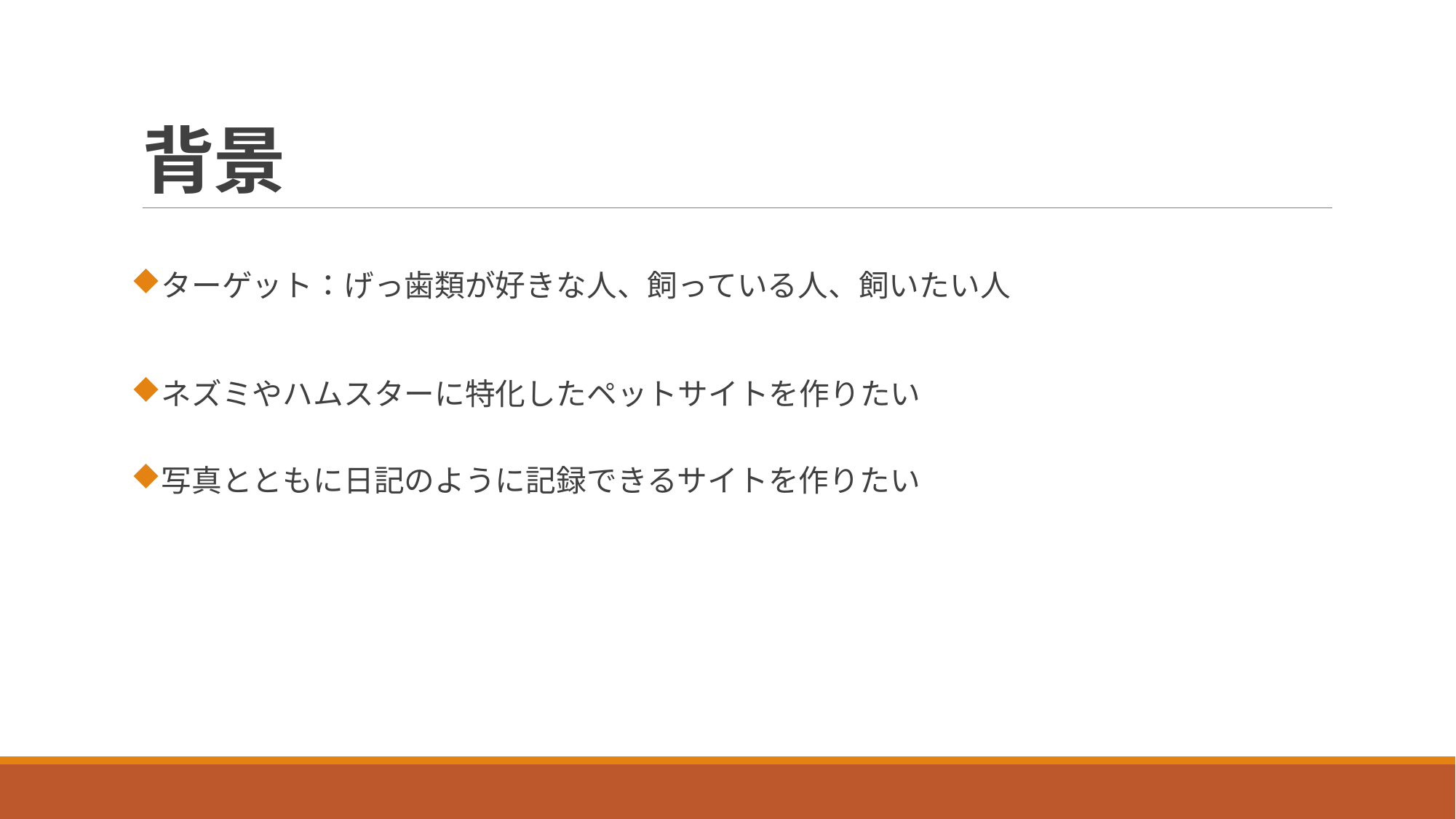

# 背景

ターゲット：げっ歯類が好きな人、飼っている人、飼いたい人

ネズミやハムスターに特化したペットサイトを作りたい
写真とともに日記のように記録できるサイトを作りたい